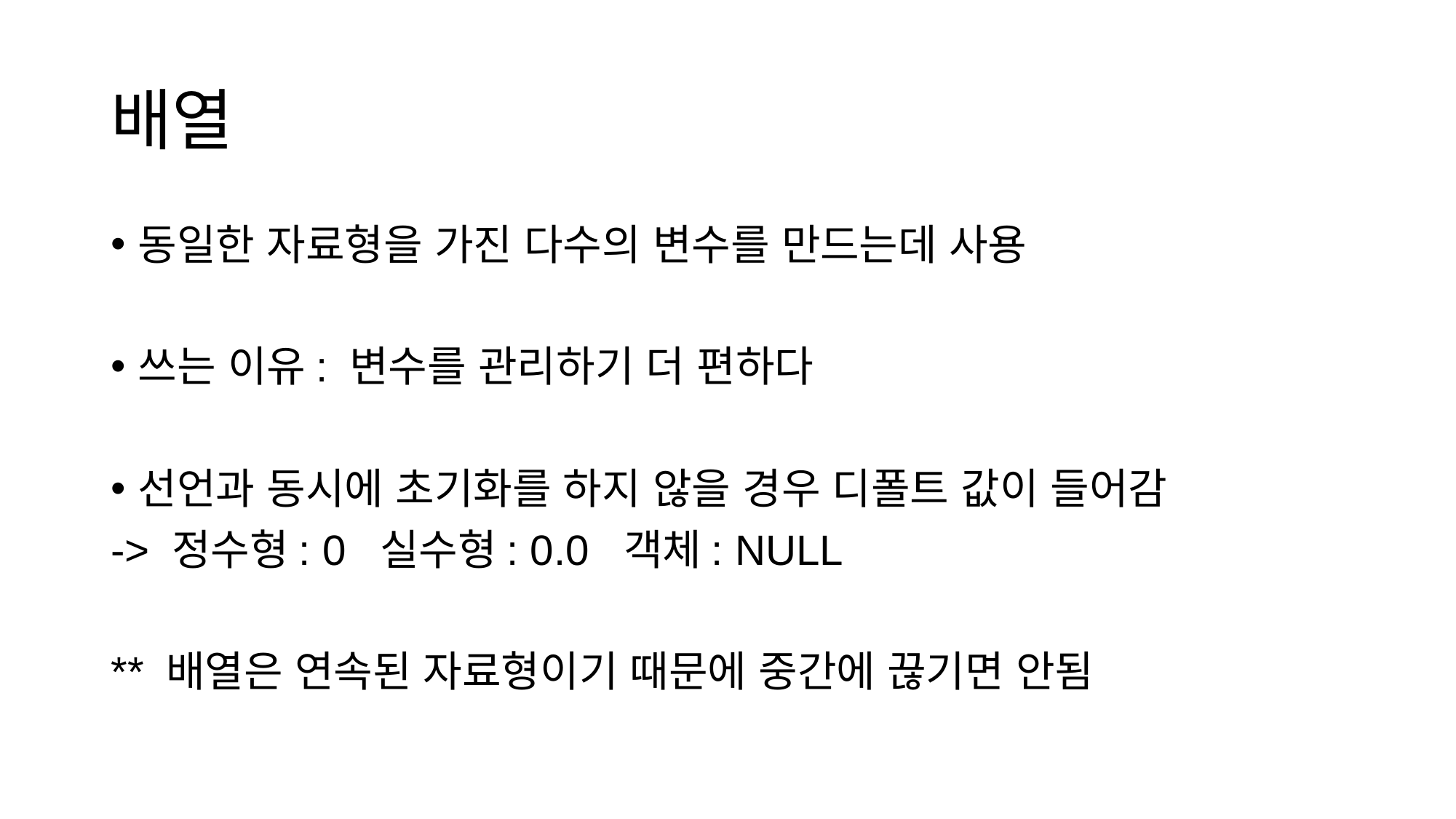

# 배열
동일한 자료형을 가진 다수의 변수를 만드는데 사용

쓰는 이유: 변수를 관리하기 더 편하다

선언과 동시에 초기화를 하지 않을 경우 디폴트 값이 들어감
-> 정수형: 0  실수형: 0.0  객체: NULL

** 배열은 연속된 자료형이기 때문에 중간에 끊기면 안됨